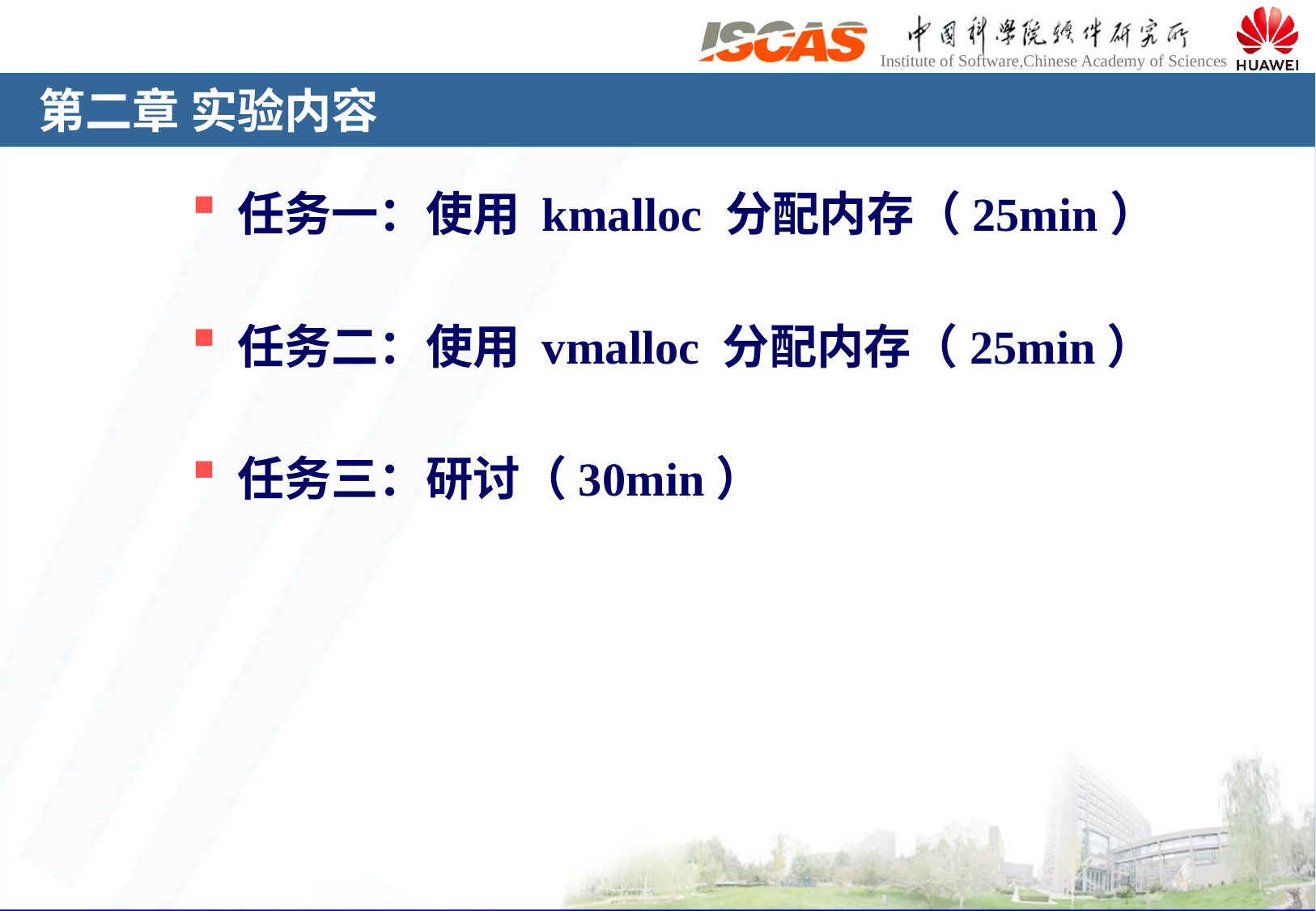

# 第二章 实验内容
任务一：使用 kmalloc 分配内存（25min）

任务二：使用 vmalloc 分配内存（25min）

任务三：研讨（30min）